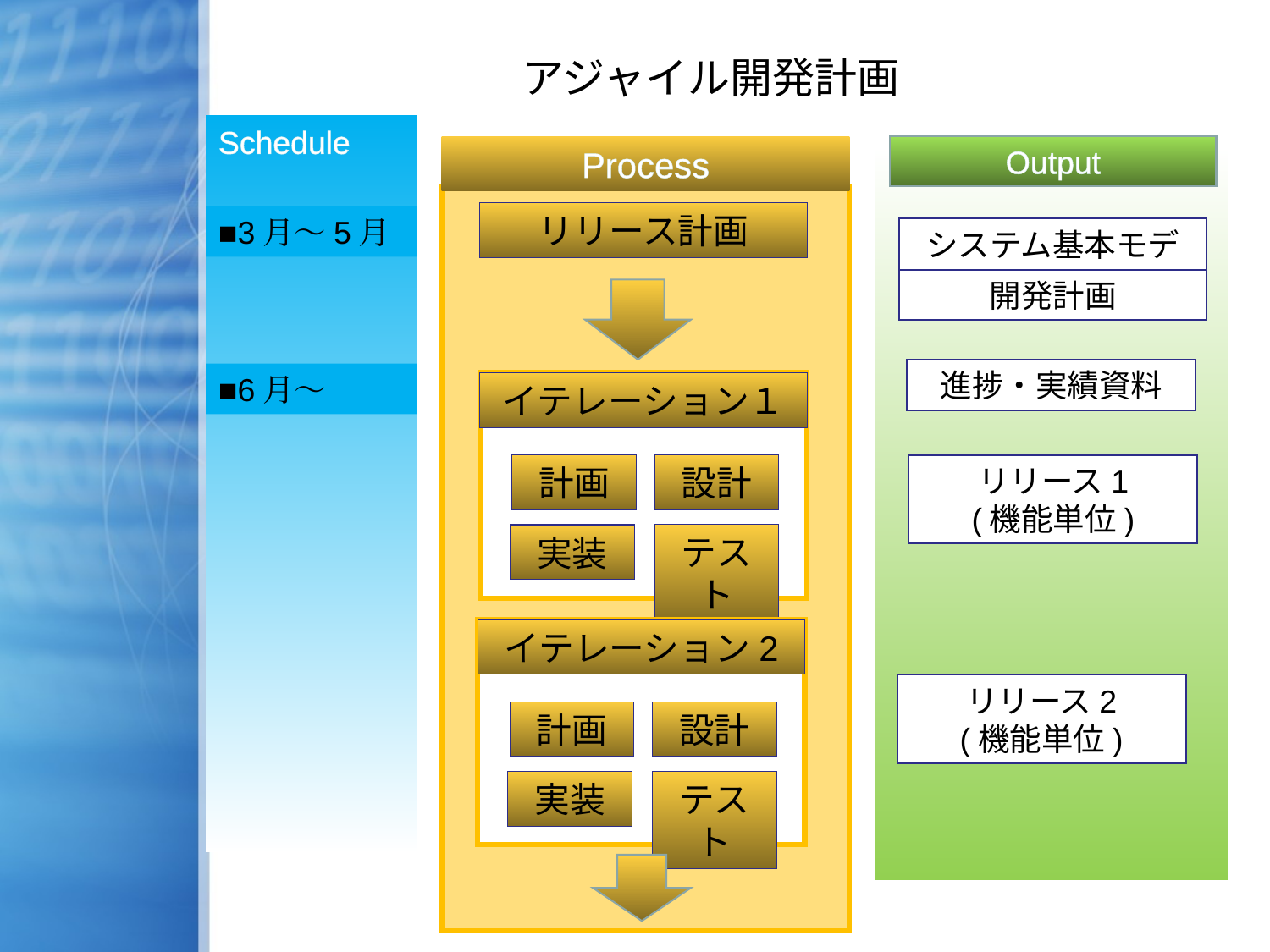

# アジャイル開発計画
Schedule

Output
Process

リリース計画
■3月～5月
システム基本モデル
開発計画

進捗・実績資料
■6月～

イテレーション１
計画
設計
リリース1
(機能単位)
実装
テスト

イテレーション2
リリース2
(機能単位)
計画
設計
実装
テスト